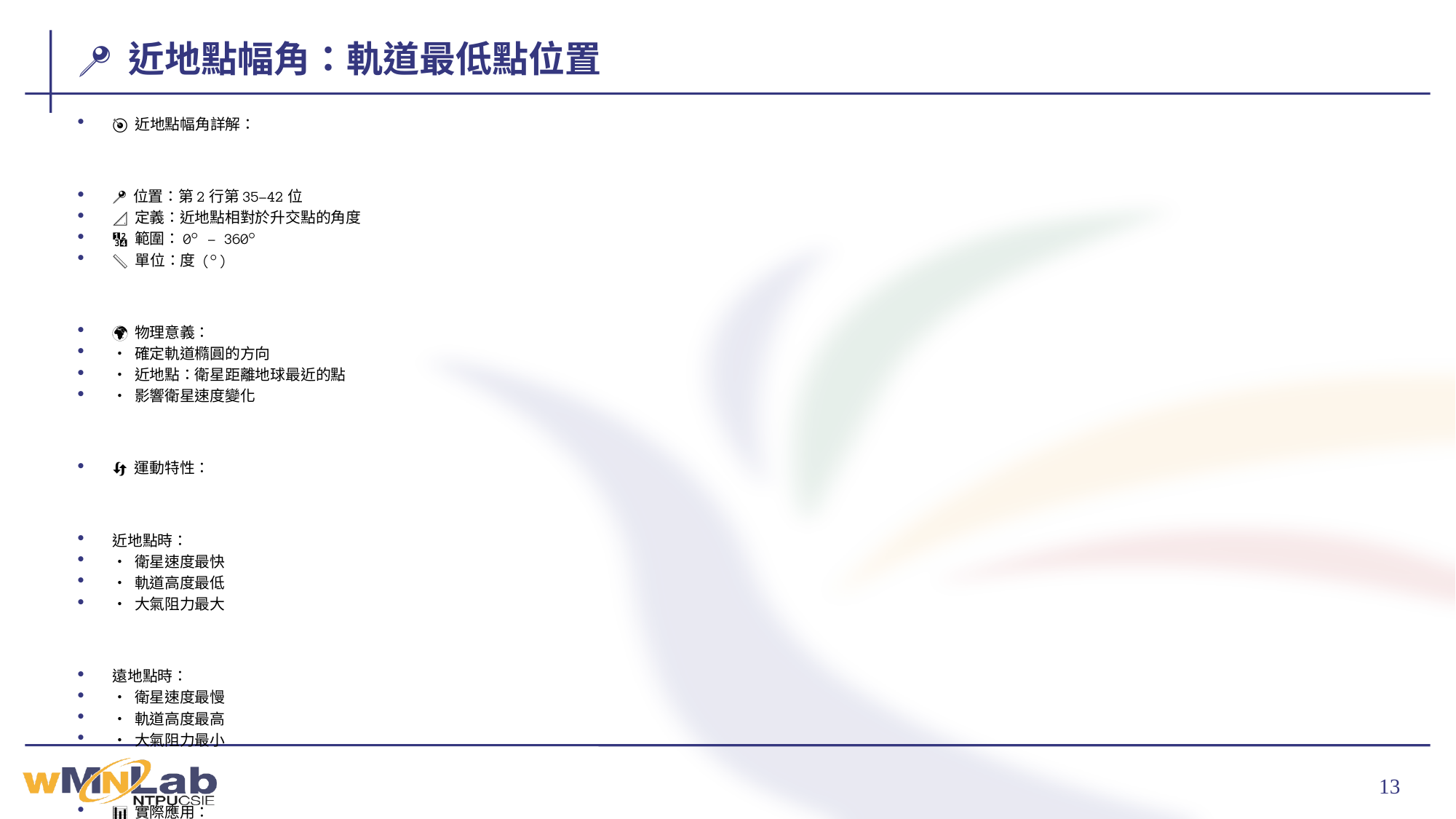

# 📍 近地點幅角：軌道最低點位置
🎯 近地點幅角詳解：

📍 位置：第2行第35-42位
📐 定義：近地點相對於升交點的角度
🔢 範圍：0° - 360°
📏 單位：度 (°)

🌍 物理意義：
• 確定軌道橢圓的方向
• 近地點：衛星距離地球最近的點
• 影響衛星速度變化

🔄 運動特性：

近地點時：
• 衛星速度最快
• 軌道高度最低
• 大氣阻力最大

遠地點時：
• 衛星速度最慢
• 軌道高度最高
• 大氣阻力最小

📊 實際應用：
• 電力系統設計 (日照時間)
• 通訊鏈路預測
• 軌道維持計劃

💻 解析程式：
```python
arg_perigee = float(line2[34:42])
print(f"近地點幅角: {arg_perigee}°")
```